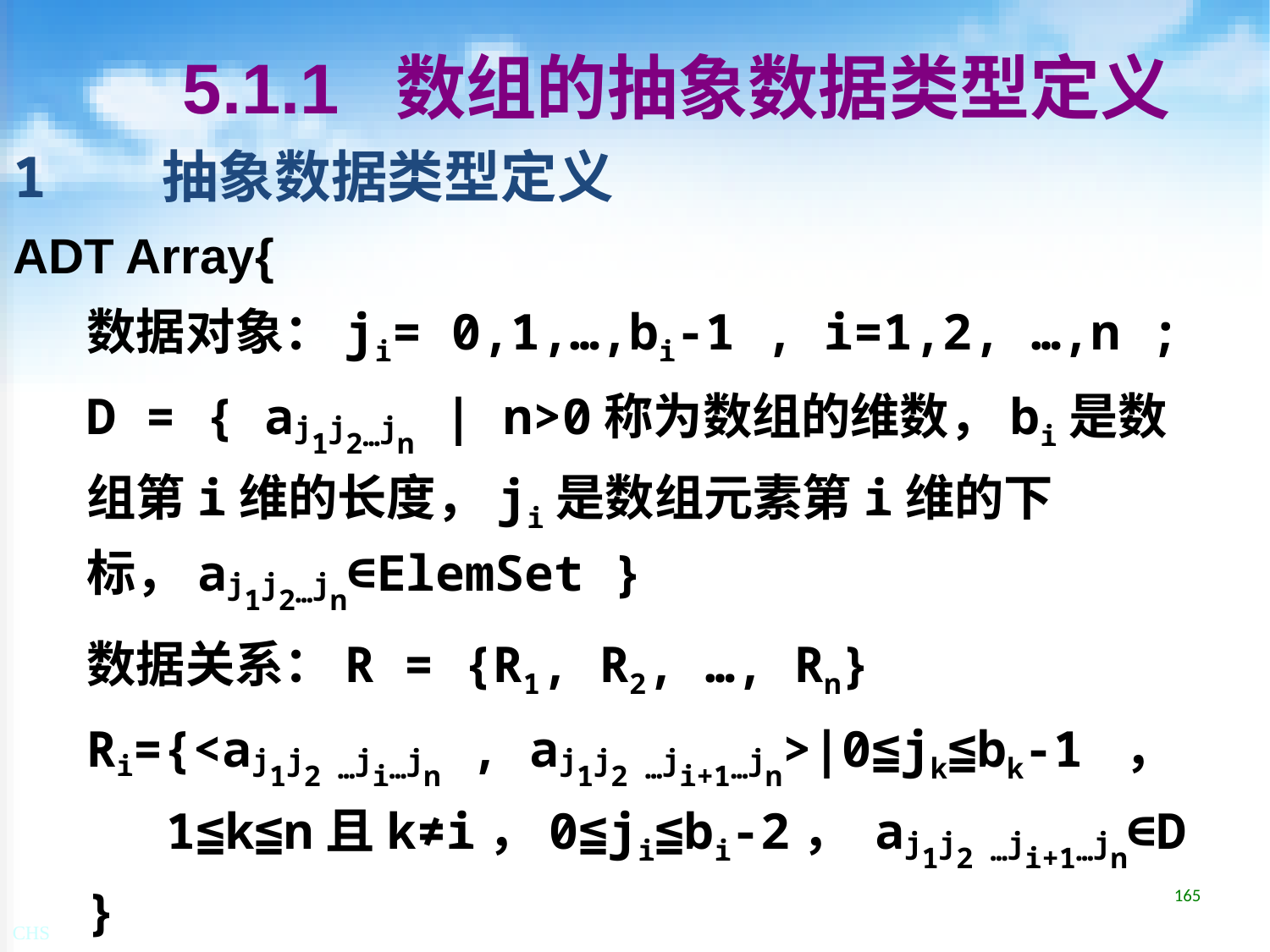

5.1.1  数组的抽象数据类型定义
1   抽象数据类型定义
ADT Array{
数据对象：ji= 0,1,…,bi-1 , i=1,2, …,n ;
D = { aj1j2…jn | n>0称为数组的维数，bi是数组第i维的长度，ji是数组元素第i维的下标，aj1j2…jn∈ElemSet }
数据关系：R = {R1, R2, …, Rn}
Ri={<aj1j2 …ji…jn , aj1j2 …ji+1…jn>|0≦jk≦bk-1 ，          1≦k≦n且k≠i，0≦ji≦bi-2， aj1j2 …ji+1…jn∈D }
基本操作： ……
    } ADT Array
165